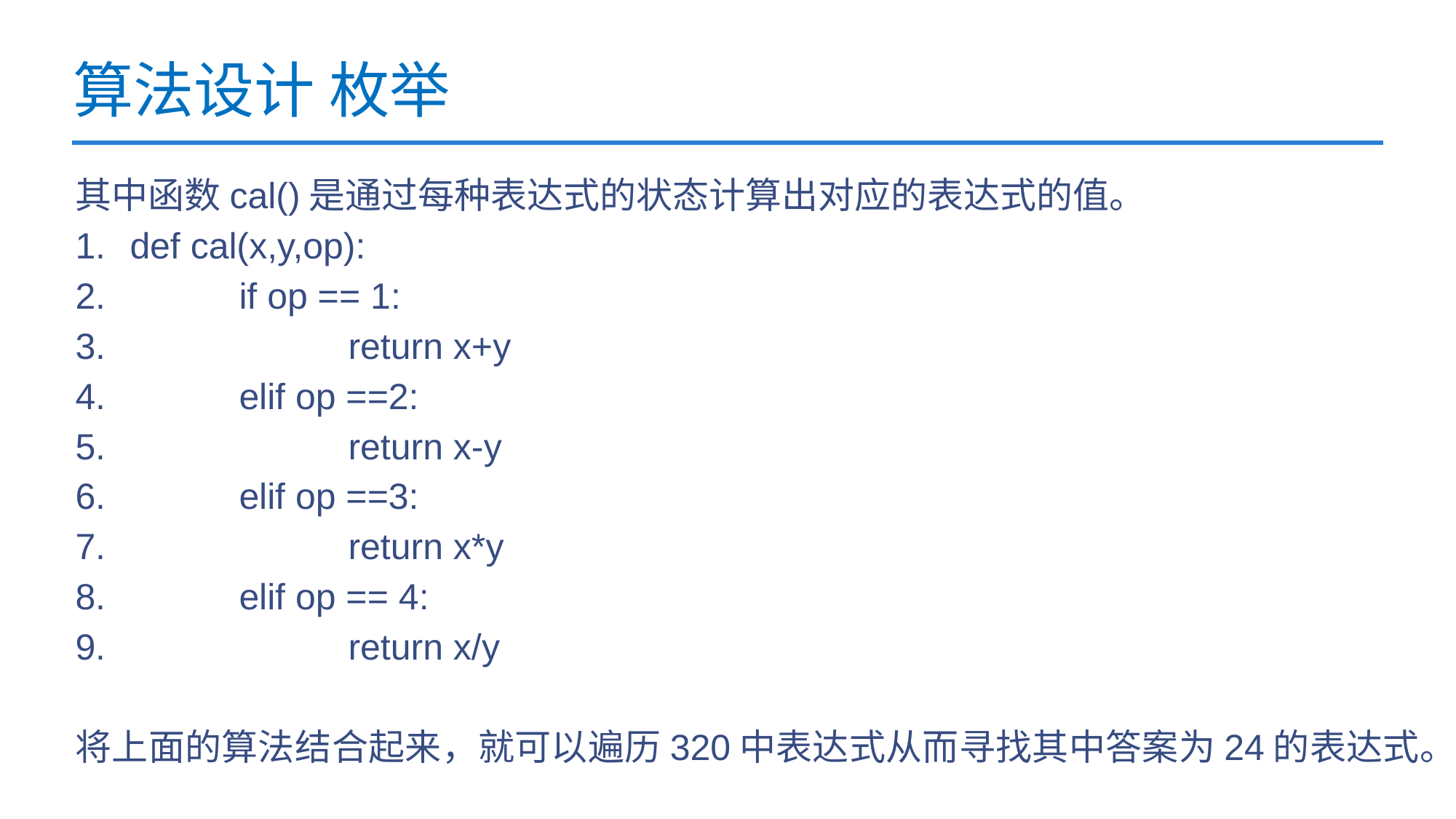

# 算法设计 枚举
其中函数cal()是通过每种表达式的状态计算出对应的表达式的值。
def cal(x,y,op):
	if op == 1:
		return x+y
	elif op ==2:
		return x-y
	elif op ==3:
		return x*y
	elif op == 4:
		return x/y

将上面的算法结合起来，就可以遍历320中表达式从而寻找其中答案为24的表达式。